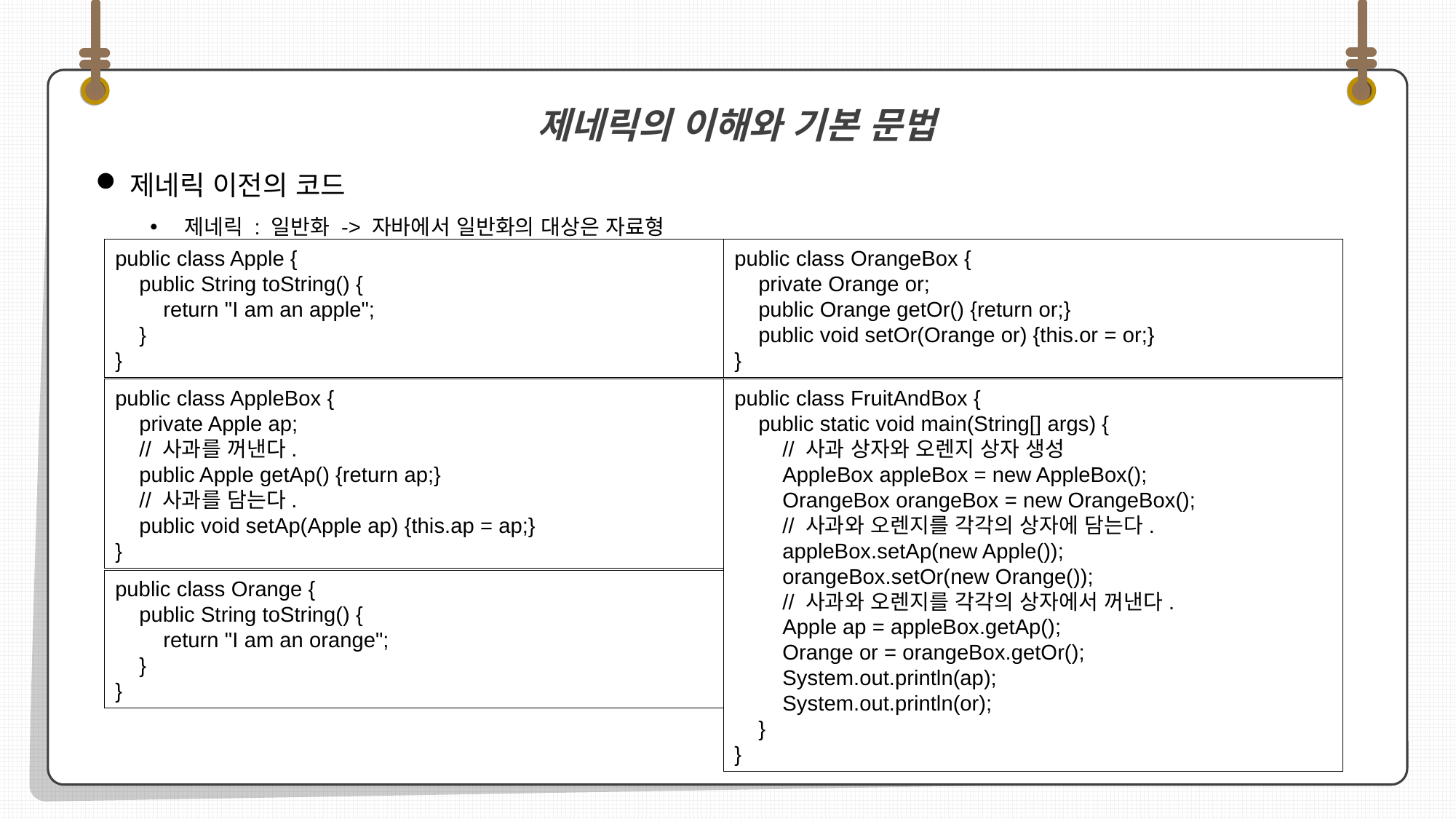

제네릭 이전의 코드
제네릭 : 일반화 -> 자바에서 일반화의 대상은 자료형

 제네릭의 이해와 기본 문법

public class Apple {
    public String toString() {
        return "I am an apple";
    }
}
public class OrangeBox {
    private Orange or;
    public Orange getOr() {return or;}
    public void setOr(Orange or) {this.or = or;}
}
public class AppleBox {
    private Apple ap;
    // 사과를 꺼낸다.
    public Apple getAp() {return ap;}
    // 사과를 담는다.
    public void setAp(Apple ap) {this.ap = ap;}
}
public class FruitAndBox {
    public static void main(String[] args) {
        // 사과 상자와 오렌지 상자 생성
        AppleBox appleBox = new AppleBox();
        OrangeBox orangeBox = new OrangeBox();
        // 사과와 오렌지를 각각의 상자에 담는다.
        appleBox.setAp(new Apple());
        orangeBox.setOr(new Orange());
        // 사과와 오렌지를 각각의 상자에서 꺼낸다.
        Apple ap = appleBox.getAp();
        Orange or = orangeBox.getOr();
        System.out.println(ap);
        System.out.println(or);
    }
}
public class Orange {
    public String toString() {
        return "I am an orange";
    }
}